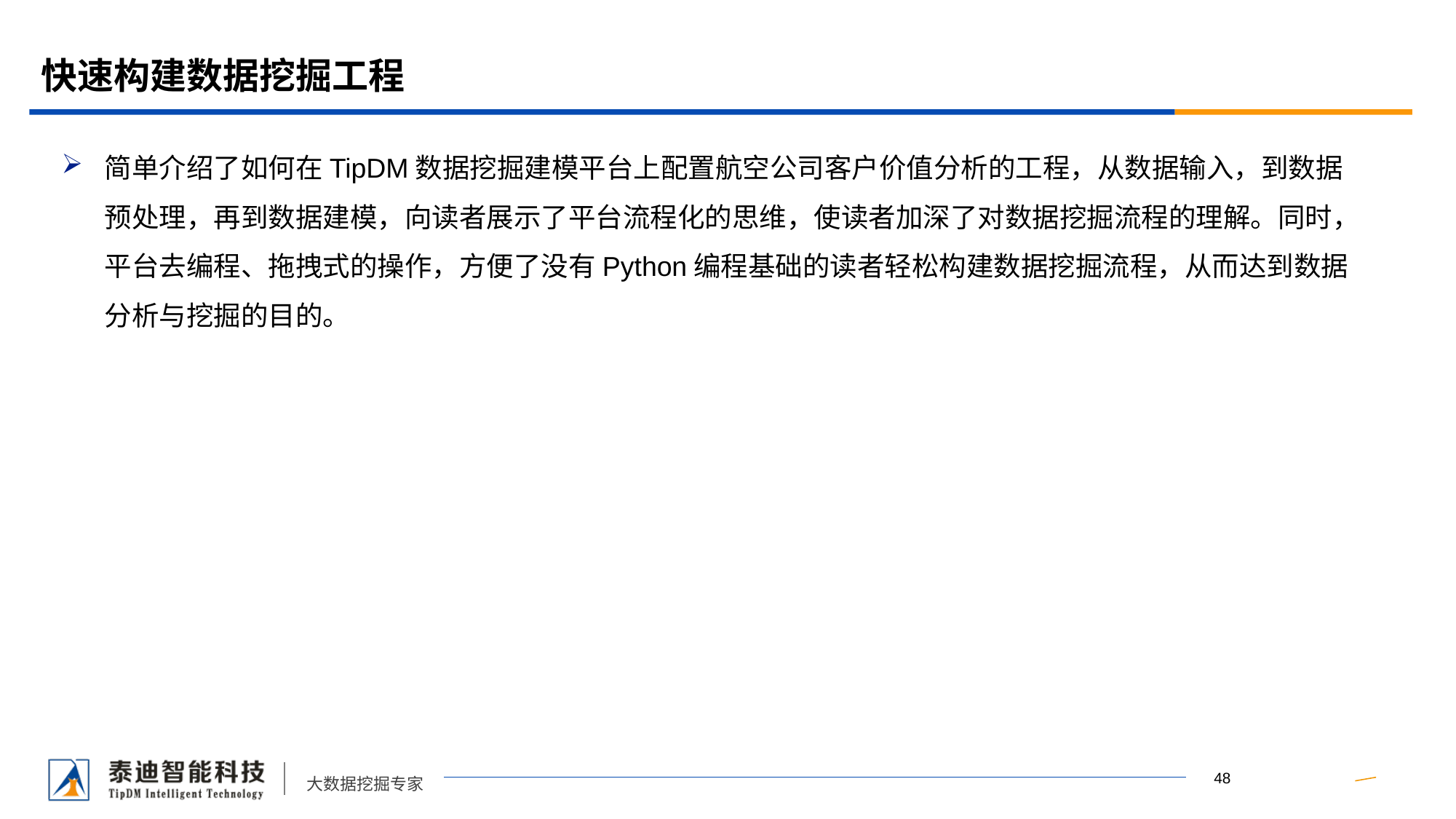

# 快速构建数据挖掘工程
简单介绍了如何在TipDM数据挖掘建模平台上配置航空公司客户价值分析的工程，从数据输入，到数据预处理，再到数据建模，向读者展示了平台流程化的思维，使读者加深了对数据挖掘流程的理解。同时，平台去编程、拖拽式的操作，方便了没有Python编程基础的读者轻松构建数据挖掘流程，从而达到数据分析与挖掘的目的。